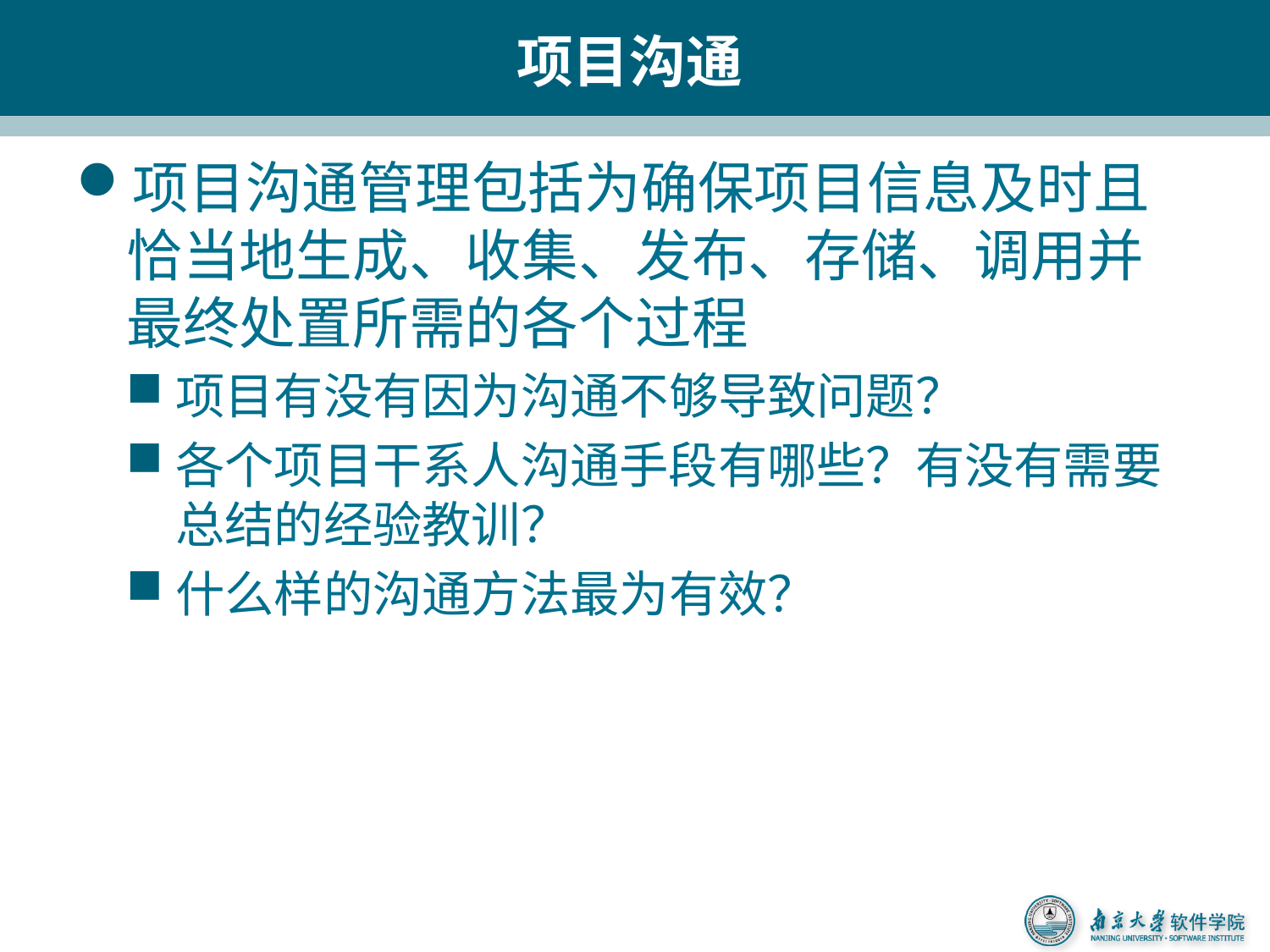

# 项目沟通
项目沟通管理包括为确保项目信息及时且恰当地生成、收集、发布、存储、调用并最终处置所需的各个过程
项目有没有因为沟通不够导致问题？
各个项目干系人沟通手段有哪些？有没有需要总结的经验教训？
什么样的沟通方法最为有效？